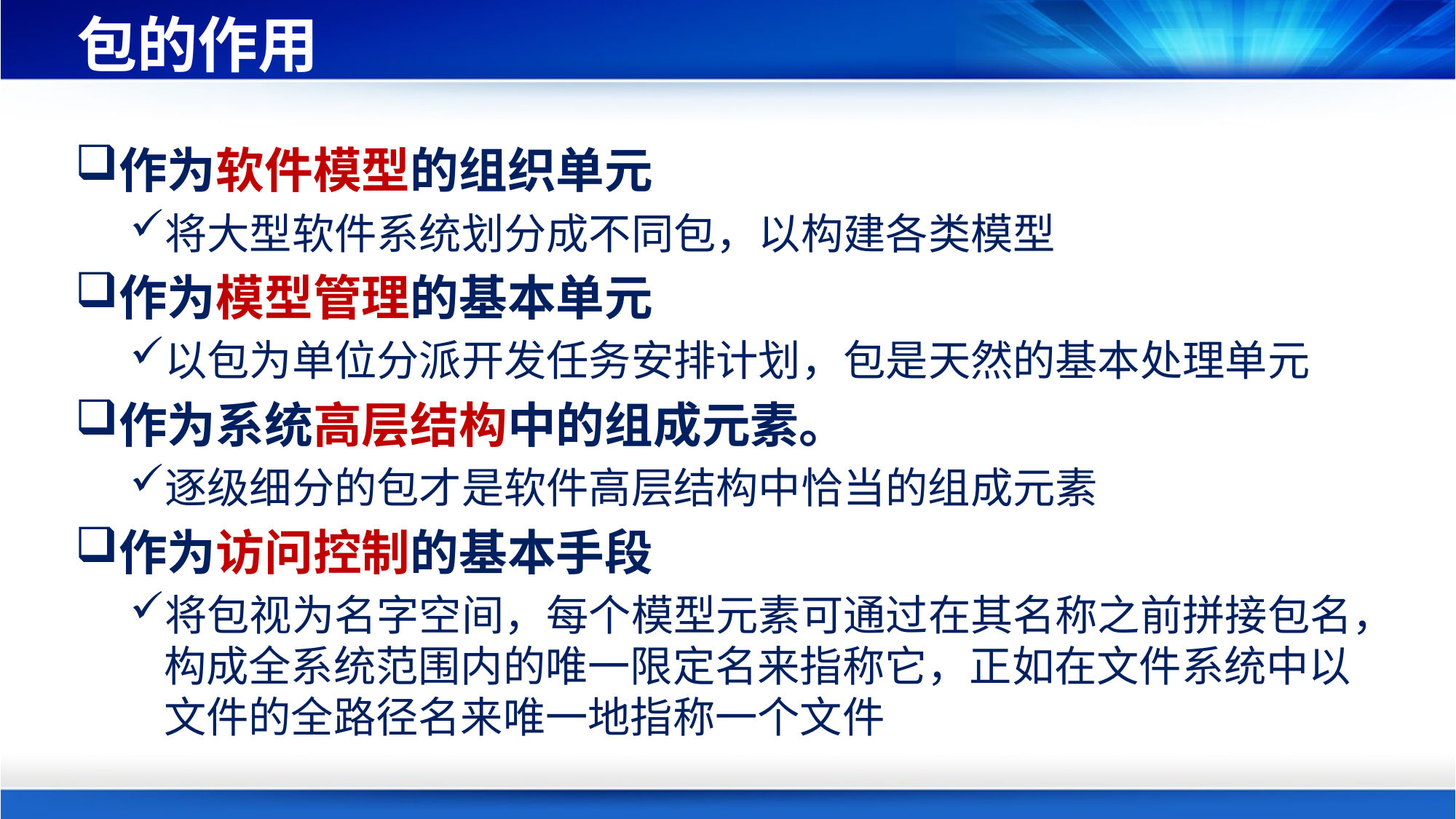

# 包的作用
作为软件模型的组织单元
将大型软件系统划分成不同包，以构建各类模型
作为模型管理的基本单元
以包为单位分派开发任务安排计划，包是天然的基本处理单元
作为系统高层结构中的组成元素。
逐级细分的包才是软件高层结构中恰当的组成元素
作为访问控制的基本手段
将包视为名字空间，每个模型元素可通过在其名称之前拼接包名，构成全系统范围内的唯一限定名来指称它，正如在文件系统中以文件的全路径名来唯一地指称一个文件